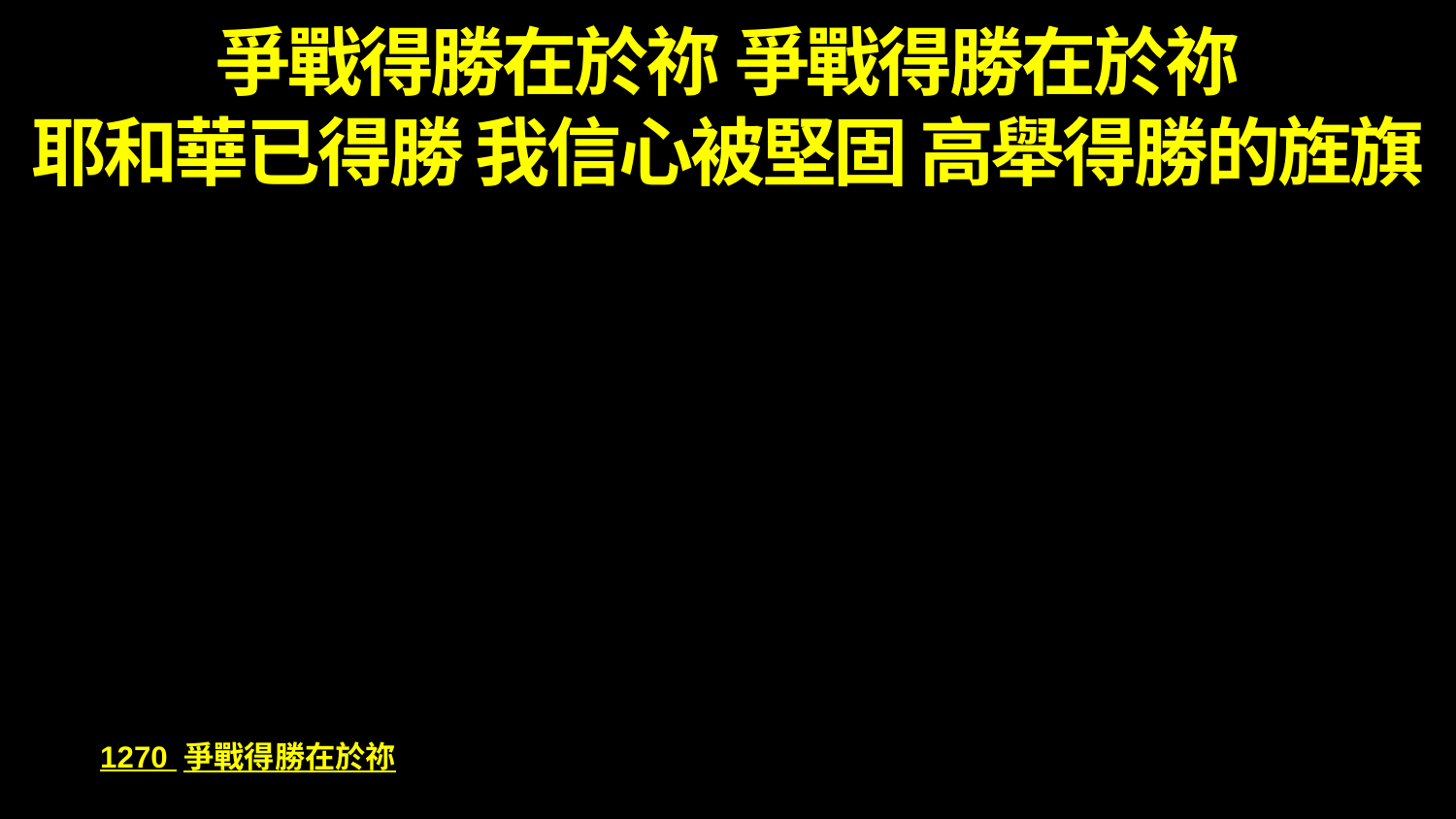

爭戰得勝在於祢 爭戰得勝在於祢
耶和華已得勝 我信心被堅固 高舉得勝的旌旗
1270 爭戰得勝在於祢